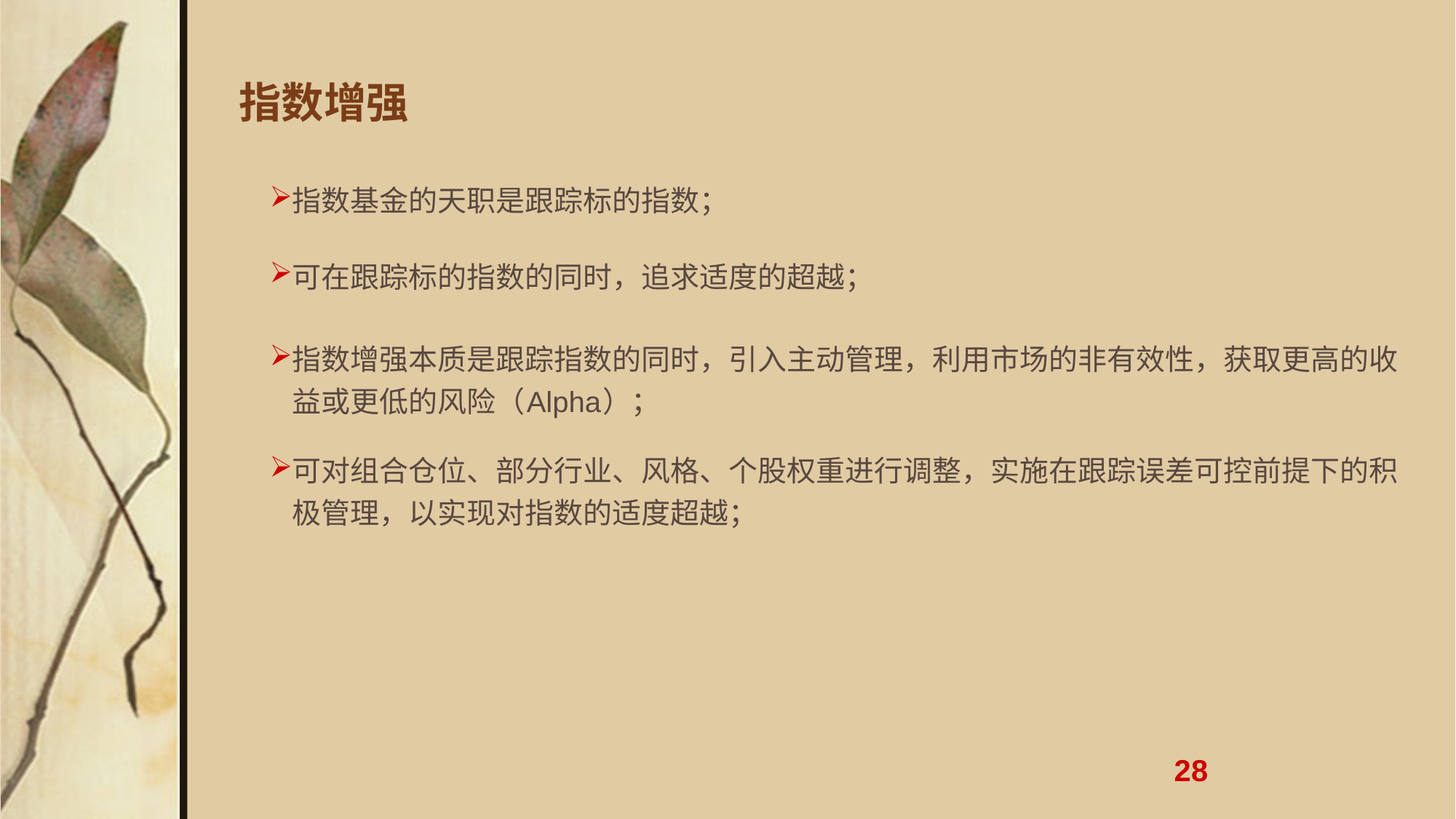

指数增强

指数基金的天职是跟踪标的指数；

可在跟踪标的指数的同时，追求适度的超越；

指数增强本质是跟踪指数的同时，引入主动管理，利用市场的非有效性，获取更高的收益或更低的风险（Alpha）；

可对组合仓位、部分行业、风格、个股权重进行调整，实施在跟踪误差可控前提下的积极管理，以实现对指数的适度超越；

28